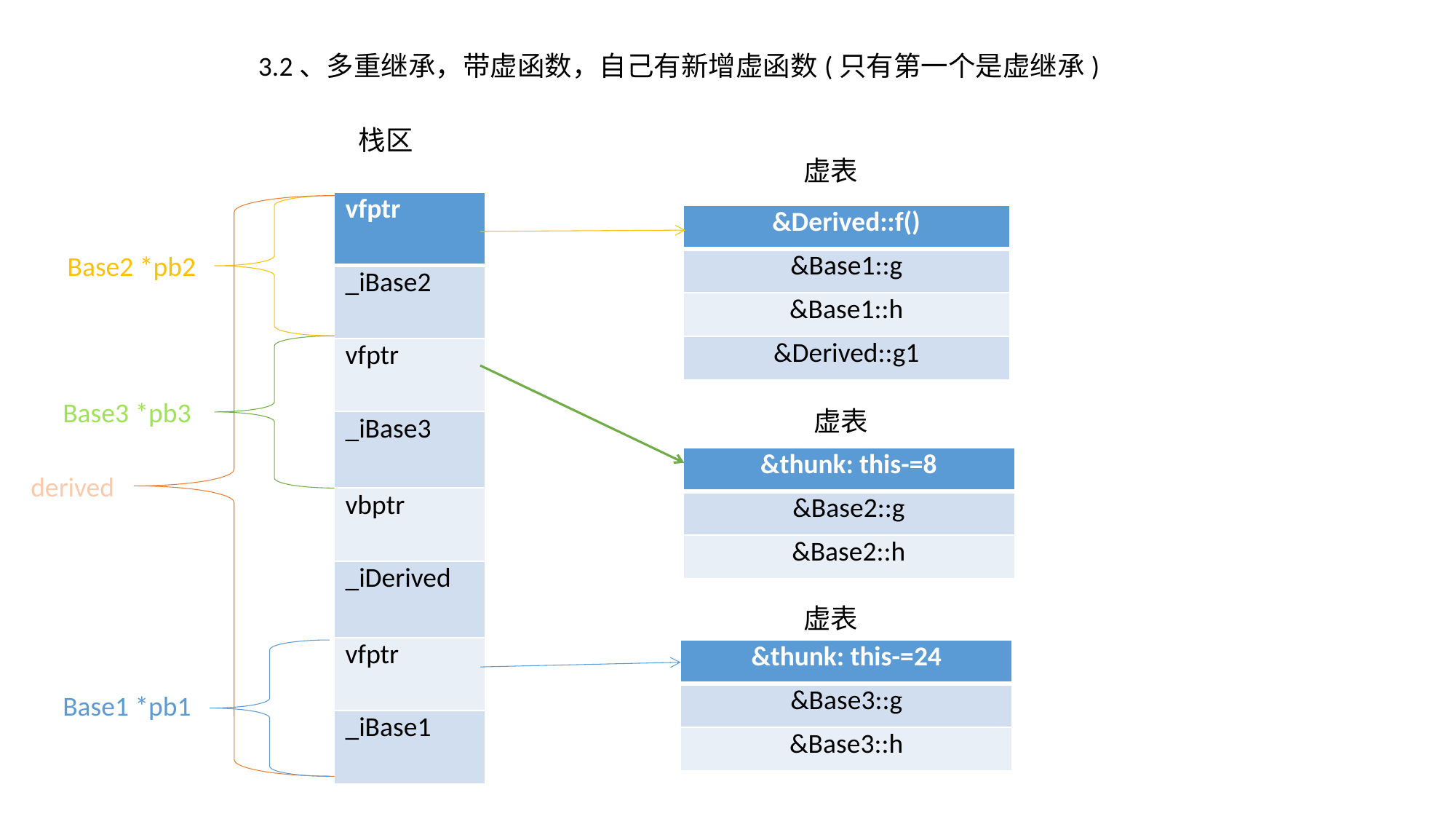

3.2、多重继承，带虚函数，自己有新增虚函数(只有第一个是虚继承)
             栈区
               虚表
| vfptr |
| --- |
| \_iBase2 |
| vfptr |
| \_iBase3 |
| vbptr |
| \_iDerived |
| vfptr |
| \_iBase1 |

| &Derived::f() |
| --- |
| &Base1::g |
| &Base1::h |
| &Derived::g1 |
Base2 *pb2

Base3 *pb3
               虚表
| &thunk: this-=8 |
| --- |
| &Base2::g |
| &Base2::h |
derived
               虚表

| &thunk: this-=24 |
| --- |
| &Base3::g |
| &Base3::h |
Base1 *pb1